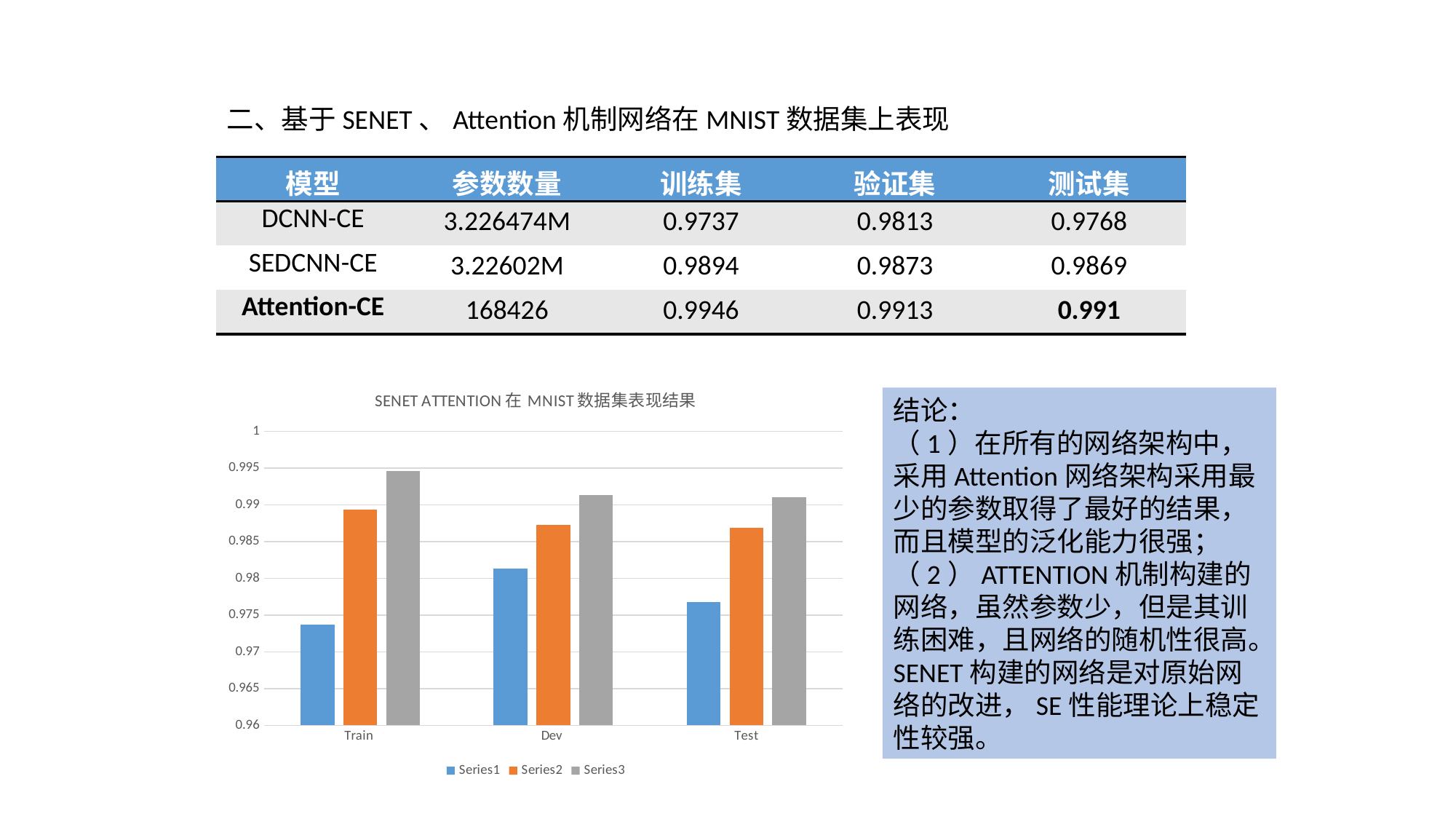

二、基于SENET、Attention机制网络在MNIST数据集上表现
| 模型 | 参数数量 | 训练集 | 验证集 | 测试集 |
| --- | --- | --- | --- | --- |
| DCNN-CE | 3.226474M | 0.9737 | 0.9813 | 0.9768 |
| SEDCNN-CE | 3.22602M | 0.9894 | 0.9873 | 0.9869 |
| Attention-CE | 168426 | 0.9946 | 0.9913 | 0.991 |

### Chart: SENET ATTENTION在MNIST数据集表现结果

| Category |  |  |  |
|---|---|---|---|
| Train  | 0.9737 | 0.9894 | 0.9946 |
| Dev  | 0.9813 | 0.9873 | 0.9913 |
| Test | 0.9768 | 0.9869 | 0.991 |
结论：
（1）在所有的网络架构中，采用Attention网络架构采用最少的参数取得了最好的结果，而且模型的泛化能力很强；
（2）ATTENTION机制构建的网络，虽然参数少，但是其训练困难，且网络的随机性很高。SENET构建的网络是对原始网络的改进，SE性能理论上稳定性较强。